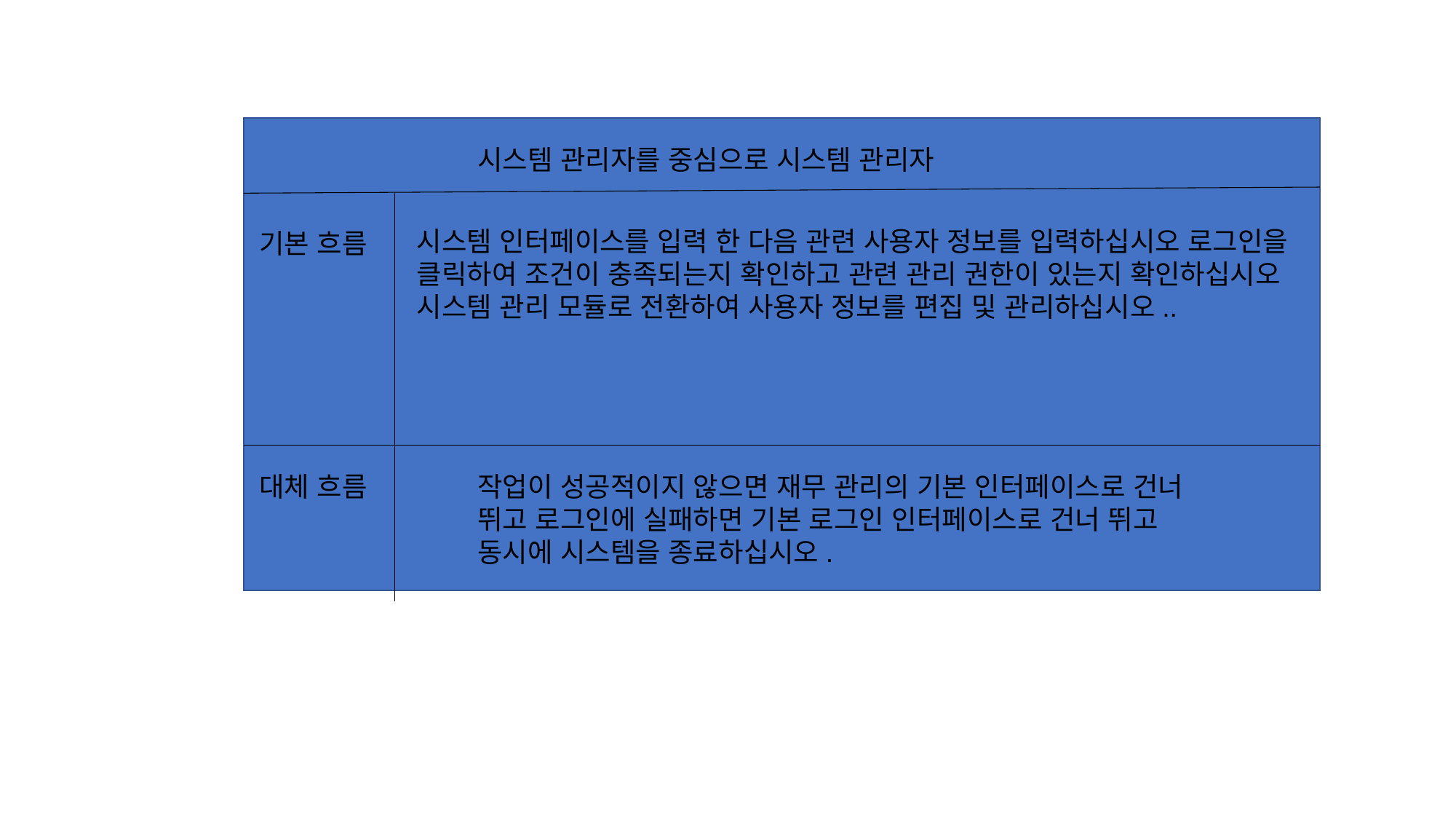

시스템 관리자를 중심으로 시스템 관리자
시스템 인터페이스를 입력 한 다음 관련 사용자 정보를 입력하십시오 로그인을 클릭하여 조건이 충족되는지 확인하고 관련 관리 권한이 있는지 확인하십시오 시스템 관리 모듈로 전환하여 사용자 정보를 편집 및 관리하십시오..
기본 흐름
대체 흐름
작업이 성공적이지 않으면 재무 관리의 기본 인터페이스로 건너 뛰고 로그인에 실패하면 기본 로그인 인터페이스로 건너 뛰고 동시에 시스템을 종료하십시오.